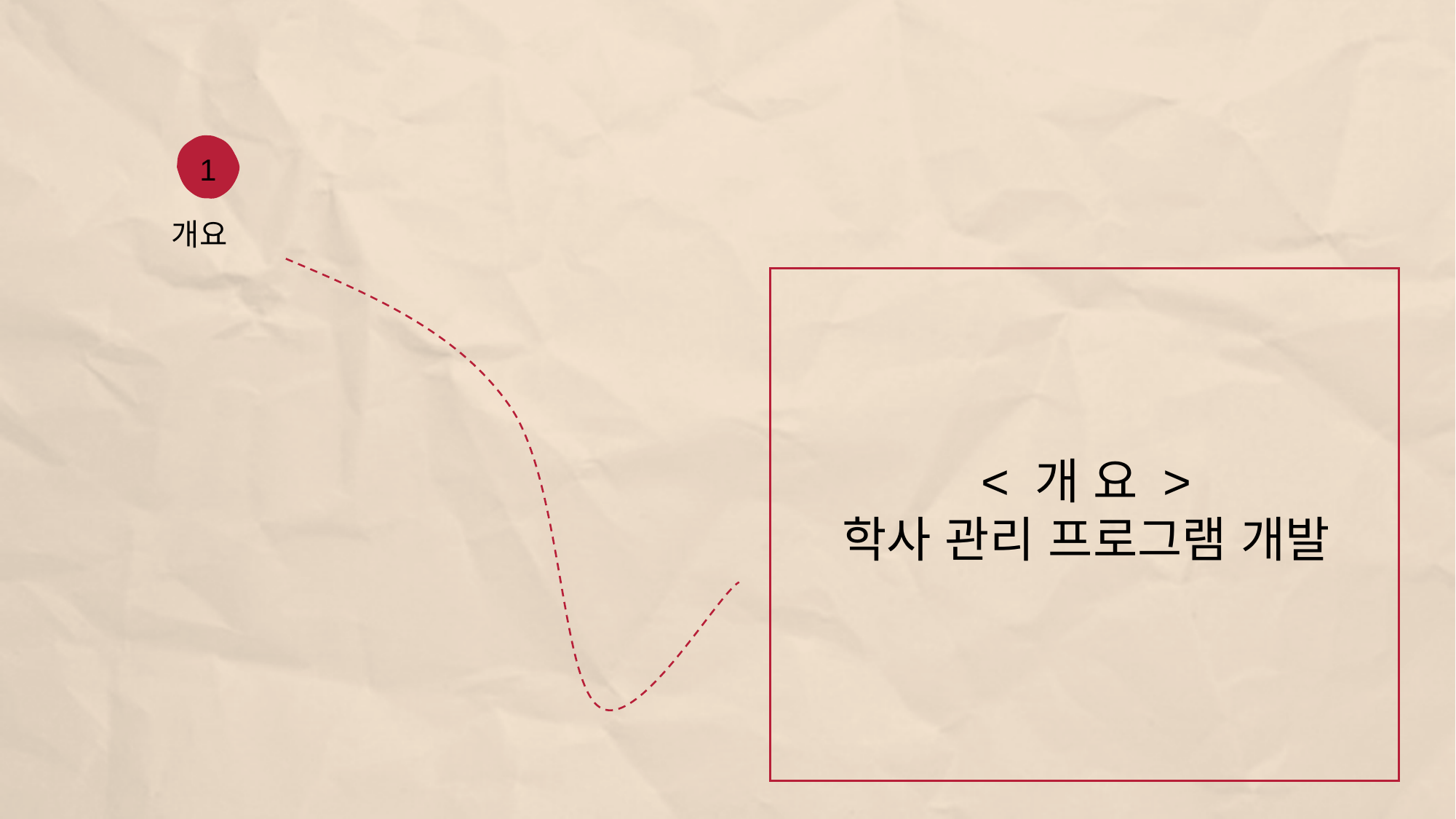

1
개요

< 개 요 >
학사 관리 프로그램 개발